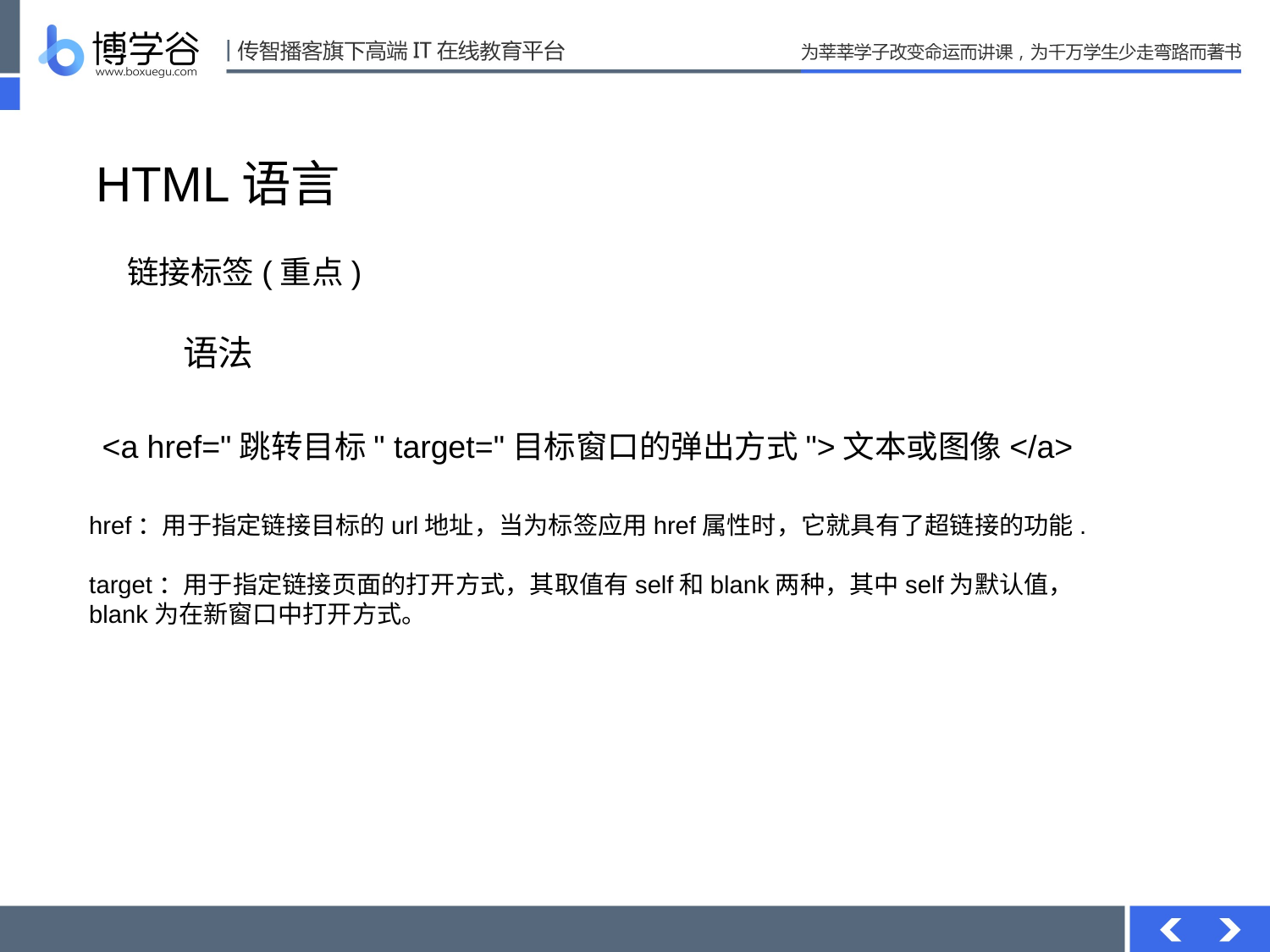

HTML语言
链接标签(重点)
语法
<a href="跳转目标" target="目标窗口的弹出方式">文本或图像</a>
href：用于指定链接目标的url地址，当为标签应用href属性时，它就具有了超链接的功能.

target：用于指定链接页面的打开方式，其取值有self和blank两种，其中self为默认值，
blank为在新窗口中打开方式。